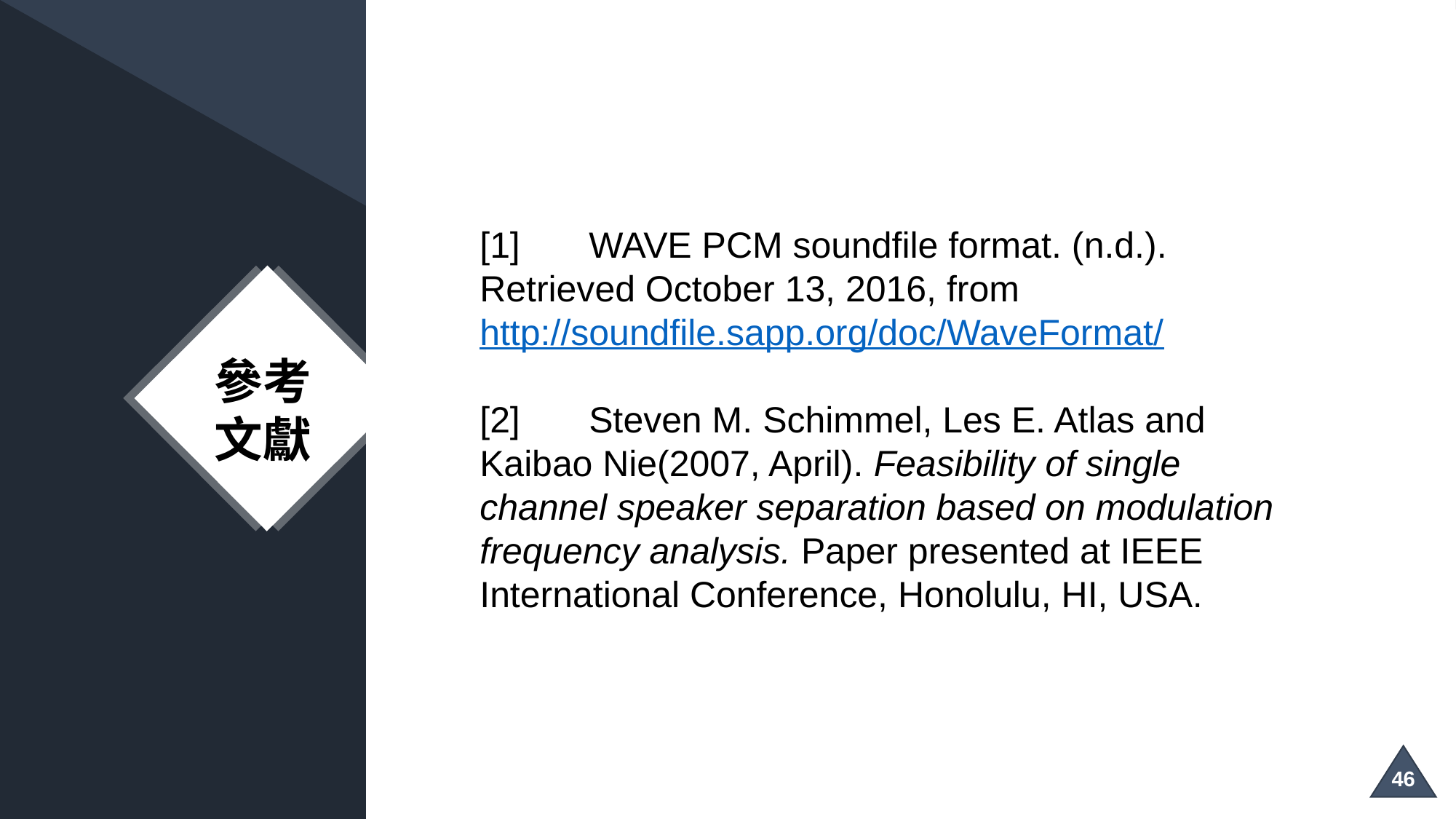

[1]	WAVE PCM soundfile format. (n.d.). Retrieved October 13, 2016, from http://soundfile.sapp.org/doc/WaveFormat/

[2]	Steven M. Schimmel, Les E. Atlas and Kaibao Nie(2007, April). Feasibility of single channel speaker separation based on modulation frequency analysis. Paper presented at IEEE International Conference, Honolulu, HI, USA.

參考
文獻

46